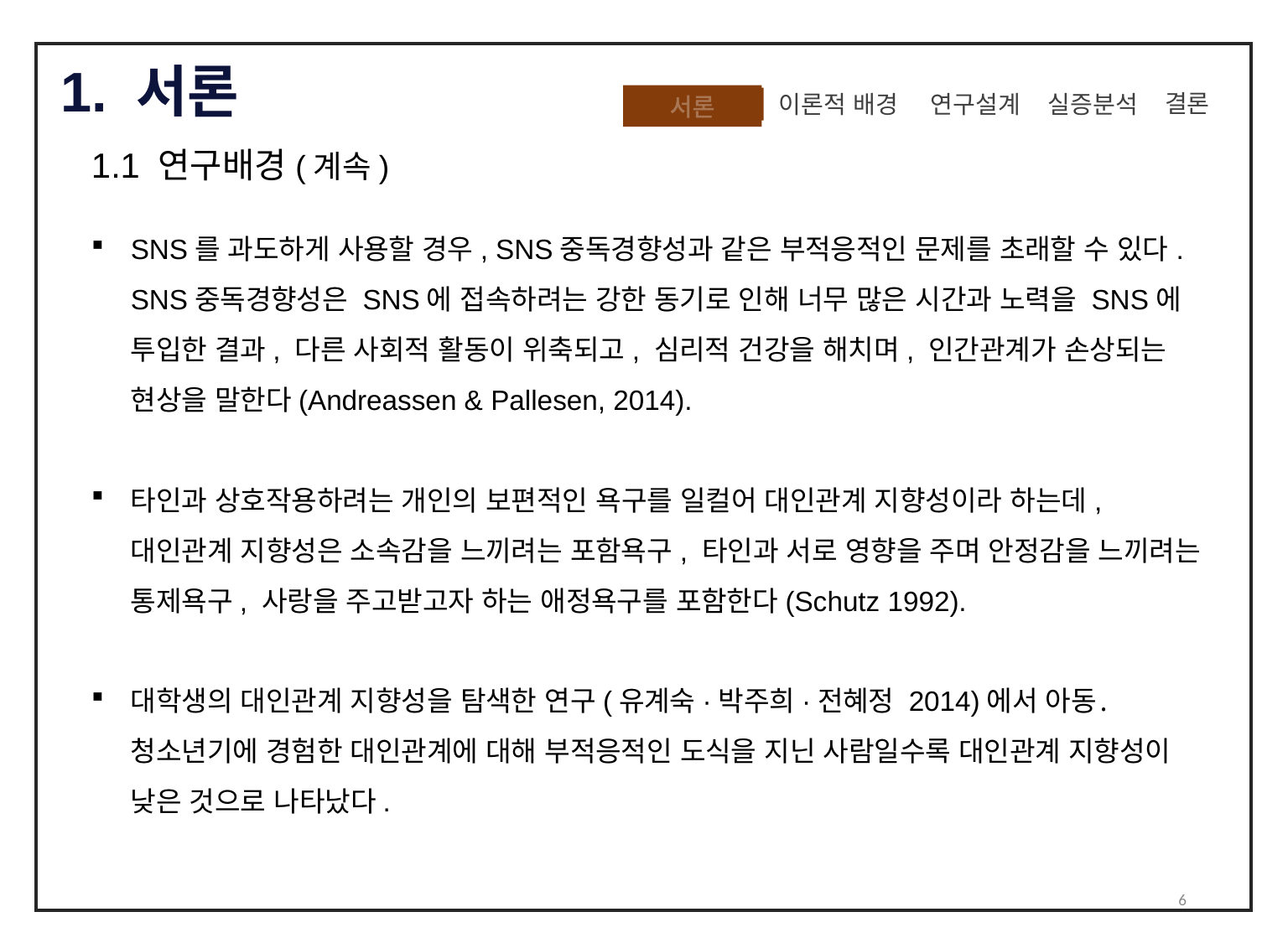

1. 서론
 결론
실증분석
이론적 배경
 연구설계
서론

1.1 연구배경(계속)

SNS를 과도하게 사용할 경우, SNS중독경향성과 같은 부적응적인 문제를 초래할 수 있다.  SNS중독경향성은 SNS에 접속하려는 강한 동기로 인해 너무 많은 시간과 노력을 SNS에 투입한 결과, 다른 사회적 활동이 위축되고, 심리적 건강을 해치며, 인간관계가 손상되는 현상을 말한다(Andreassen & Pallesen, 2014).

타인과 상호작용하려는 개인의 보편적인 욕구를 일컬어 대인관계 지향성이라 하는데,  대인관계 지향성은 소속감을 느끼려는 포함욕구, 타인과 서로 영향을 주며 안정감을 느끼려는 통제욕구, 사랑을 주고받고자 하는 애정욕구를 포함한다(Schutz 1992).

대학생의 대인관계 지향성을 탐색한 연구(유계숙·박주희·전혜정 2014)에서 아동․청소년기에 경험한 대인관계에 대해 부적응적인 도식을 지닌 사람일수록 대인관계 지향성이 낮은 것으로 나타났다.

6